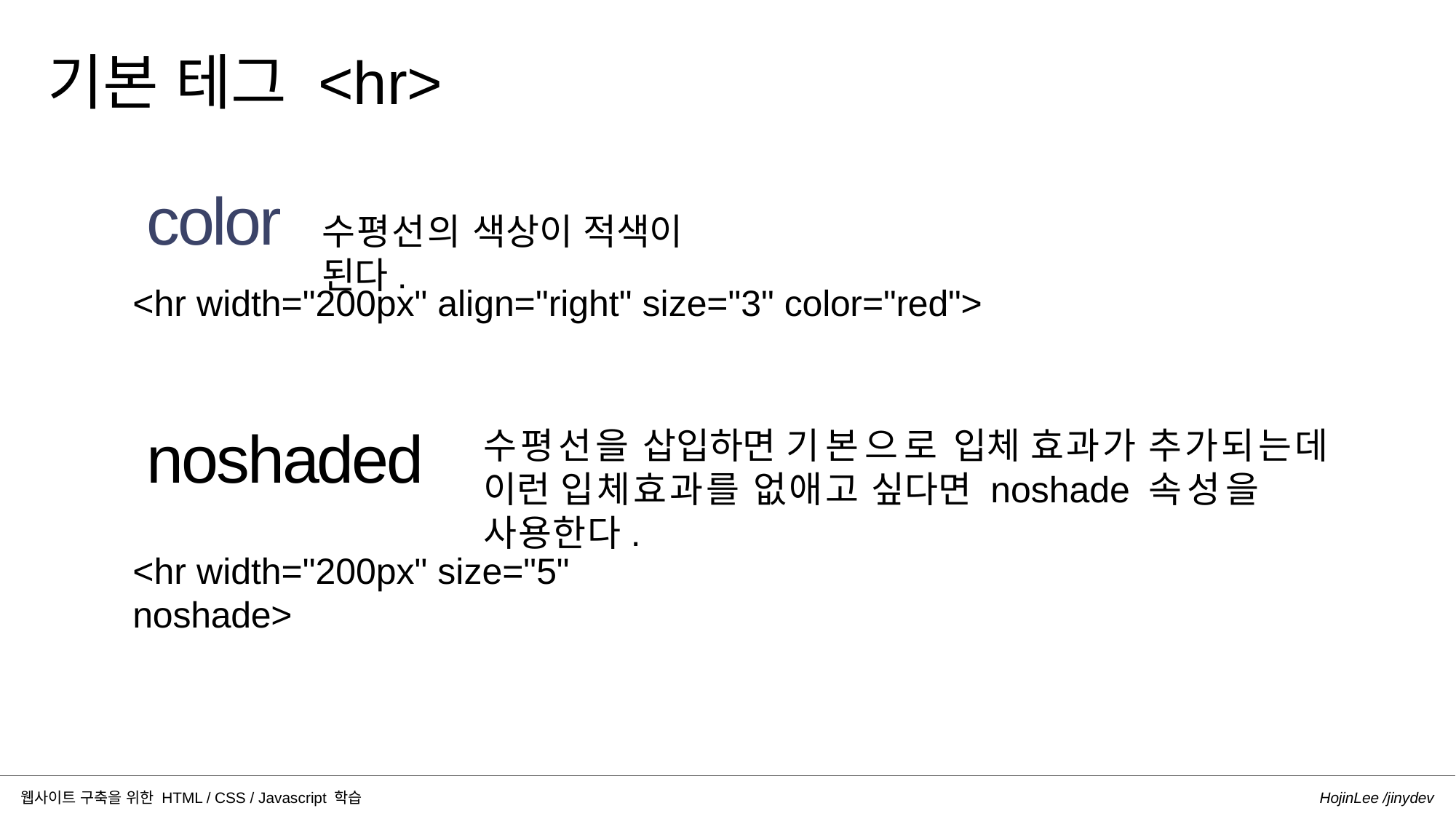

기본 테그 <hr>
color
수평선의 색상이 적색이 된다.
<hr width="200px" align="right" size="3" color="red">
noshaded
수평선을 삽입하면 기본으로 입체 효과가 추가되는데
이런 입체효과를 없애고 싶다면 noshade 속성을 사용한다.
<hr width="200px" size="5" noshade>
HojinLee /jinydev
웹사이트 구축을 위한 HTML / CSS / Javascript 학습